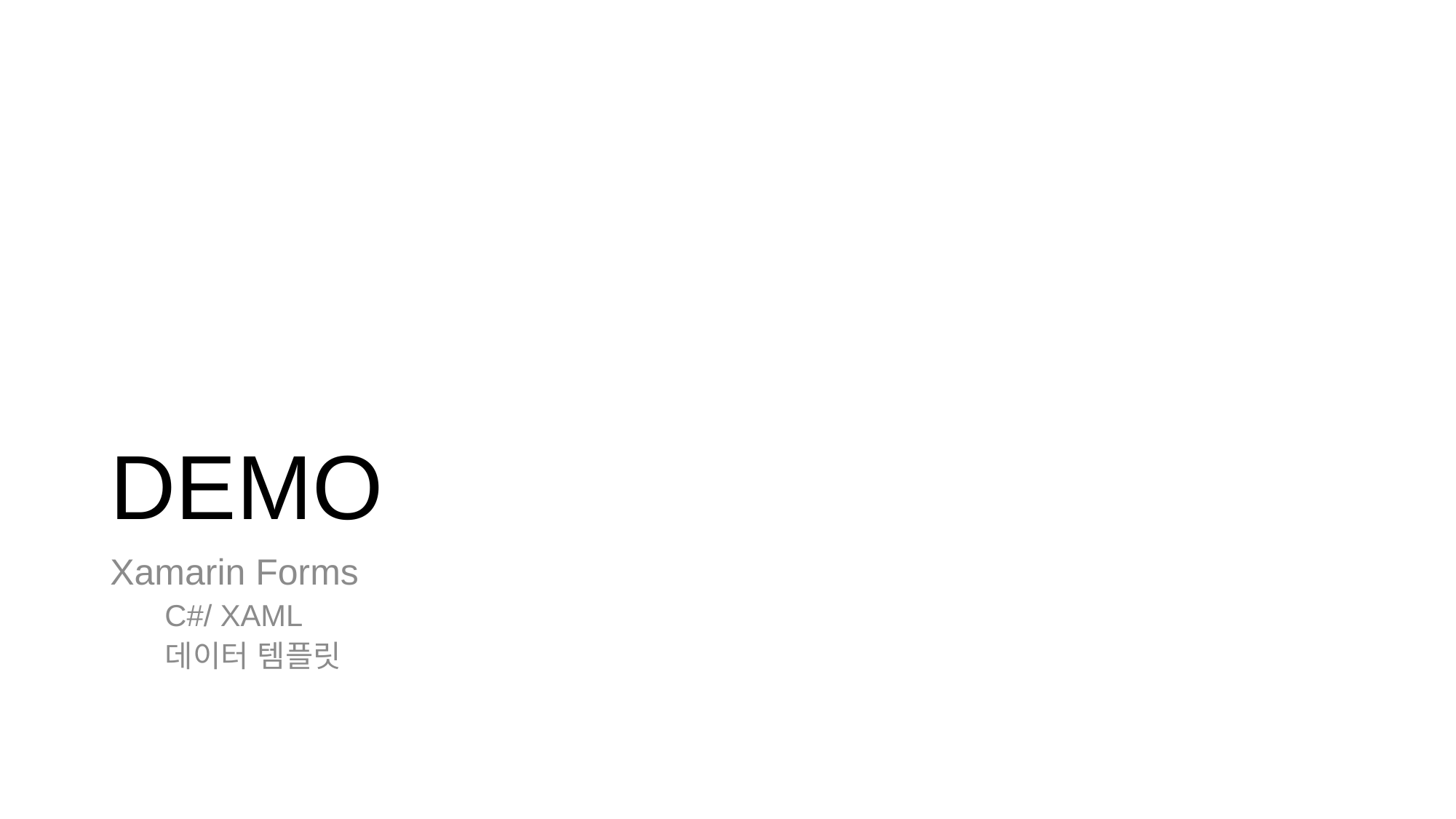

# DEMO
Xamarin Forms
C#/ XAML
데이터 템플릿